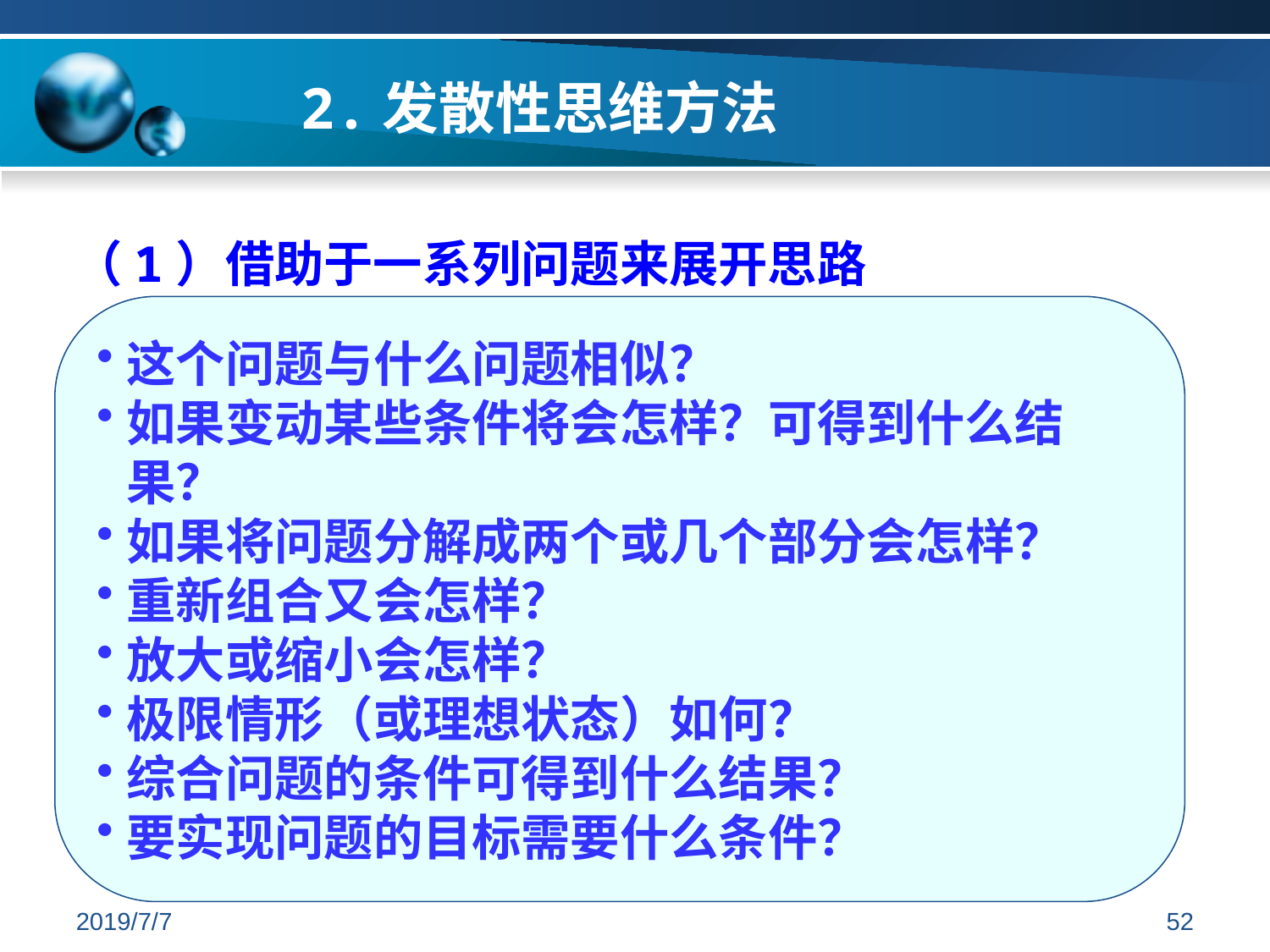

2.发散性思维方法
（1）借助于一系列问题来展开思路
这个问题与什么问题相似？
如果变动某些条件将会怎样？可得到什么结果？
如果将问题分解成两个或几个部分会怎样？
重新组合又会怎样？
放大或缩小会怎样？
极限情形（或理想状态）如何？
综合问题的条件可得到什么结果？
要实现问题的目标需要什么条件？
2019/7/7
52